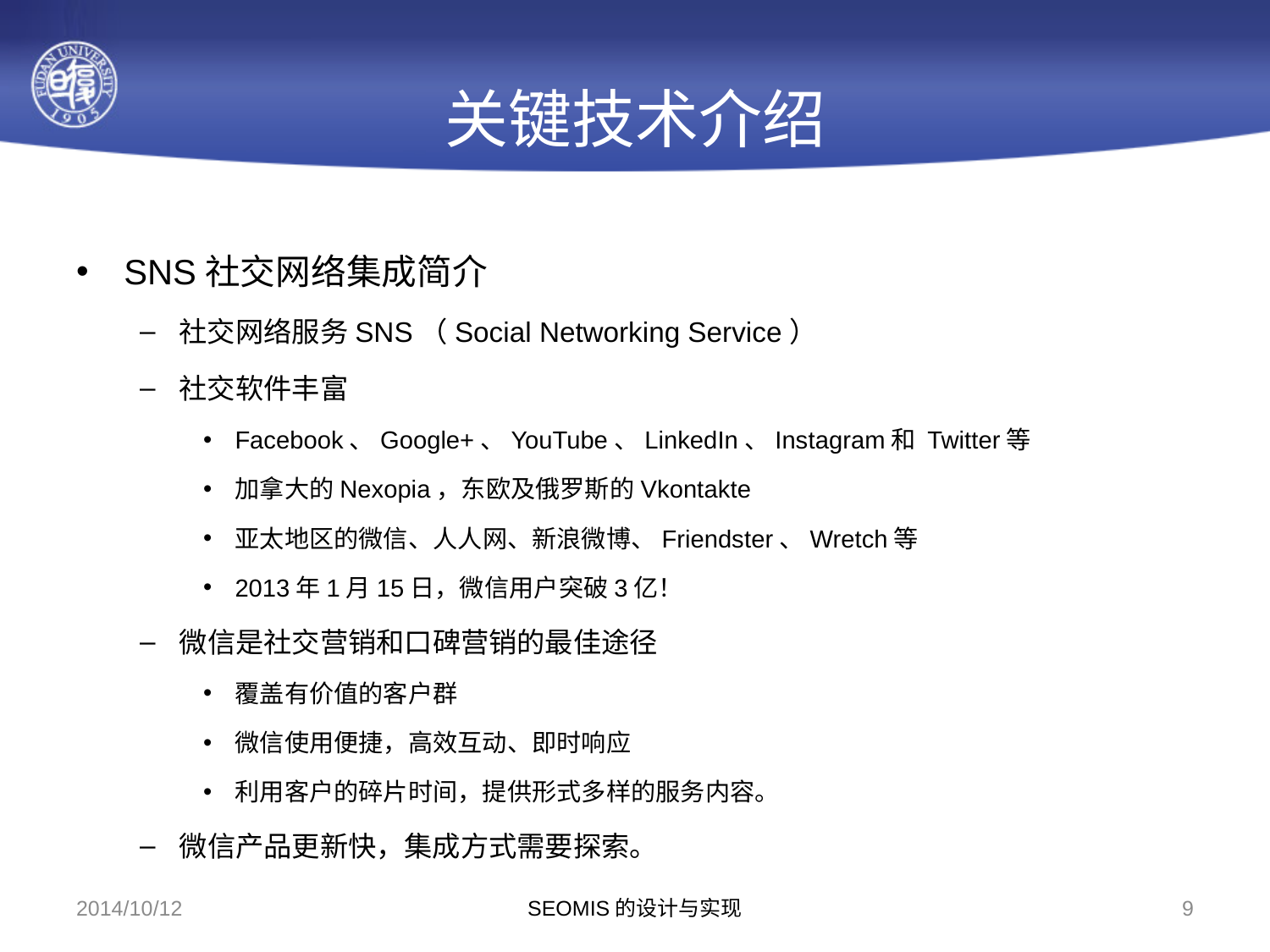

# 关键技术介绍
SNS社交网络集成简介
社交网络服务SNS（Social Networking Service）
社交软件丰富
Facebook、Google+、YouTube、LinkedIn、Instagram和 Twitter等
加拿大的Nexopia，东欧及俄罗斯的Vkontakte
亚太地区的微信、人人网、新浪微博、Friendster、Wretch等
2013年1月15日，微信用户突破3亿！
微信是社交营销和口碑营销的最佳途径
覆盖有价值的客户群
微信使用便捷，高效互动、即时响应
利用客户的碎片时间，提供形式多样的服务内容。
微信产品更新快，集成方式需要探索。

2014/10/12
SEOMIS的设计与实现
9